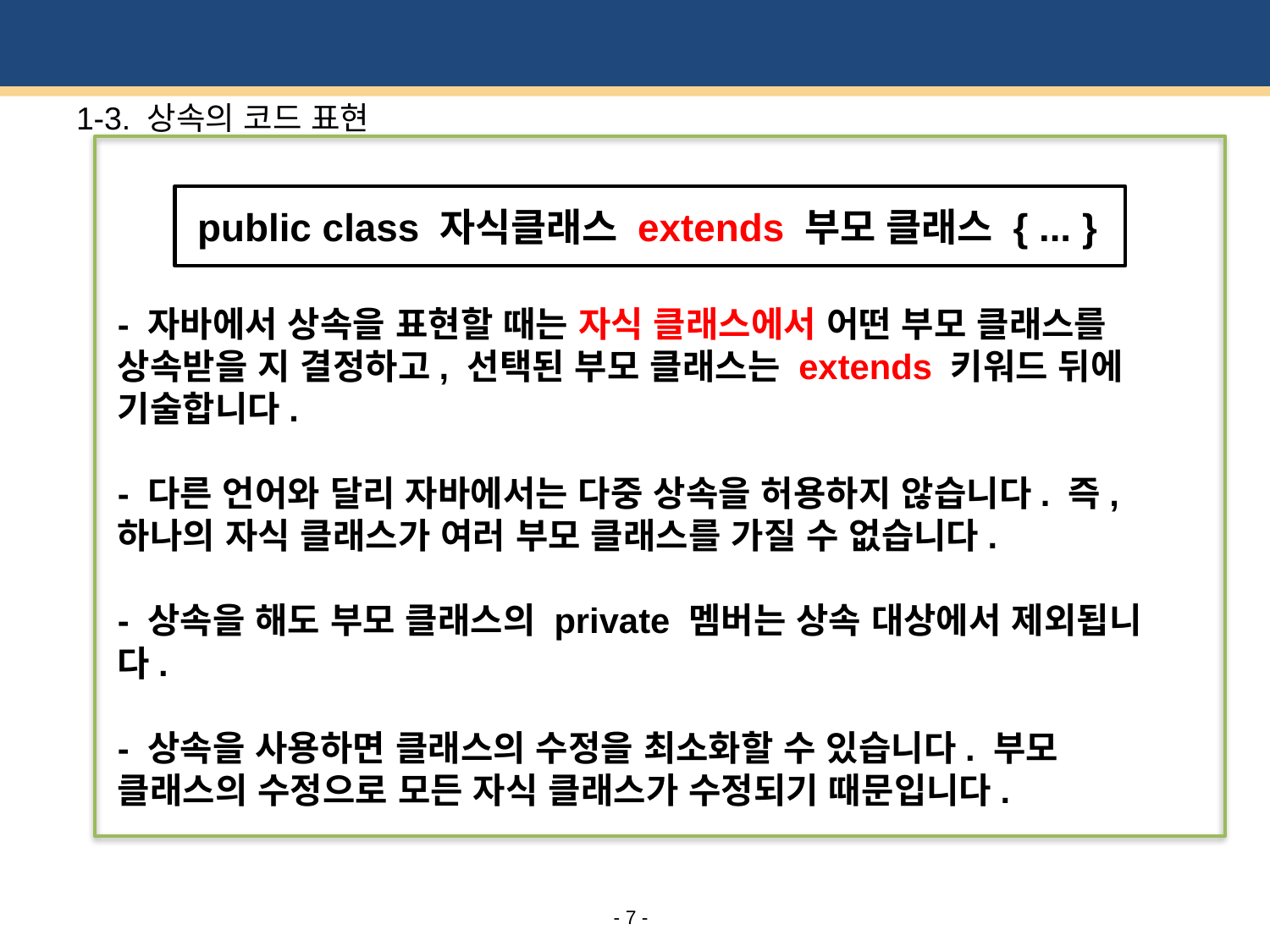

# 1-3. 상속의 코드 표현

public class 자식클래스 extends 부모 클래스 { ... }
- 자바에서 상속을 표현할 때는 자식 클래스에서 어떤 부모 클래스를 상속받을 지 결정하고, 선택된 부모 클래스는 extends 키워드 뒤에 기술합니다.

- 다른 언어와 달리 자바에서는 다중 상속을 허용하지 않습니다. 즉, 하나의 자식 클래스가 여러 부모 클래스를 가질 수 없습니다.

- 상속을 해도 부모 클래스의 private 멤버는 상속 대상에서 제외됩니다.

- 상속을 사용하면 클래스의 수정을 최소화할 수 있습니다. 부모 클래스의 수정으로 모든 자식 클래스가 수정되기 때문입니다.